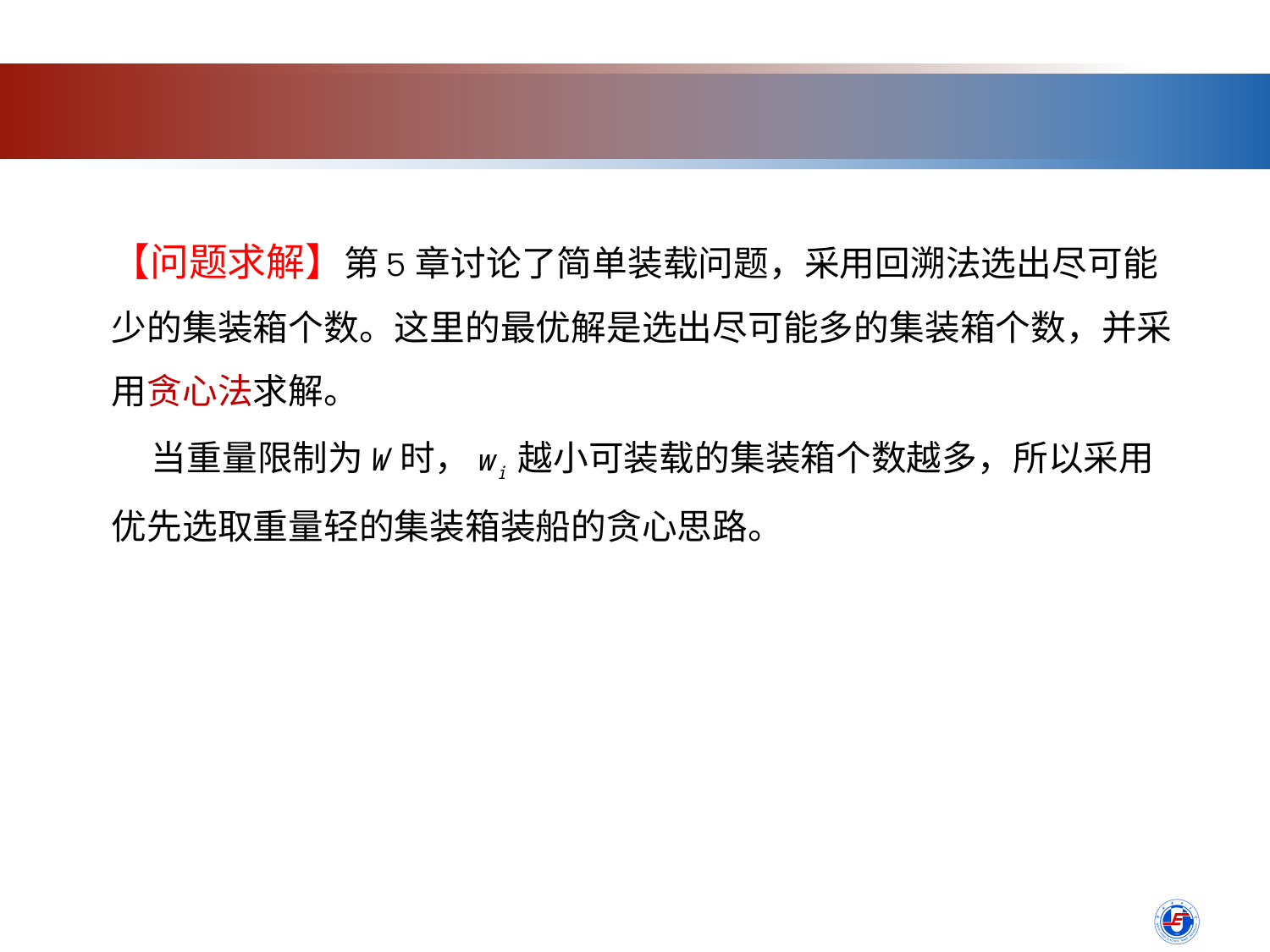

【问题求解】第5章讨论了简单装载问题，采用回溯法选出尽可能少的集装箱个数。这里的最优解是选出尽可能多的集装箱个数，并采用贪心法求解。
    当重量限制为W时，wi越小可装载的集装箱个数越多，所以采用优先选取重量轻的集装箱装船的贪心思路。